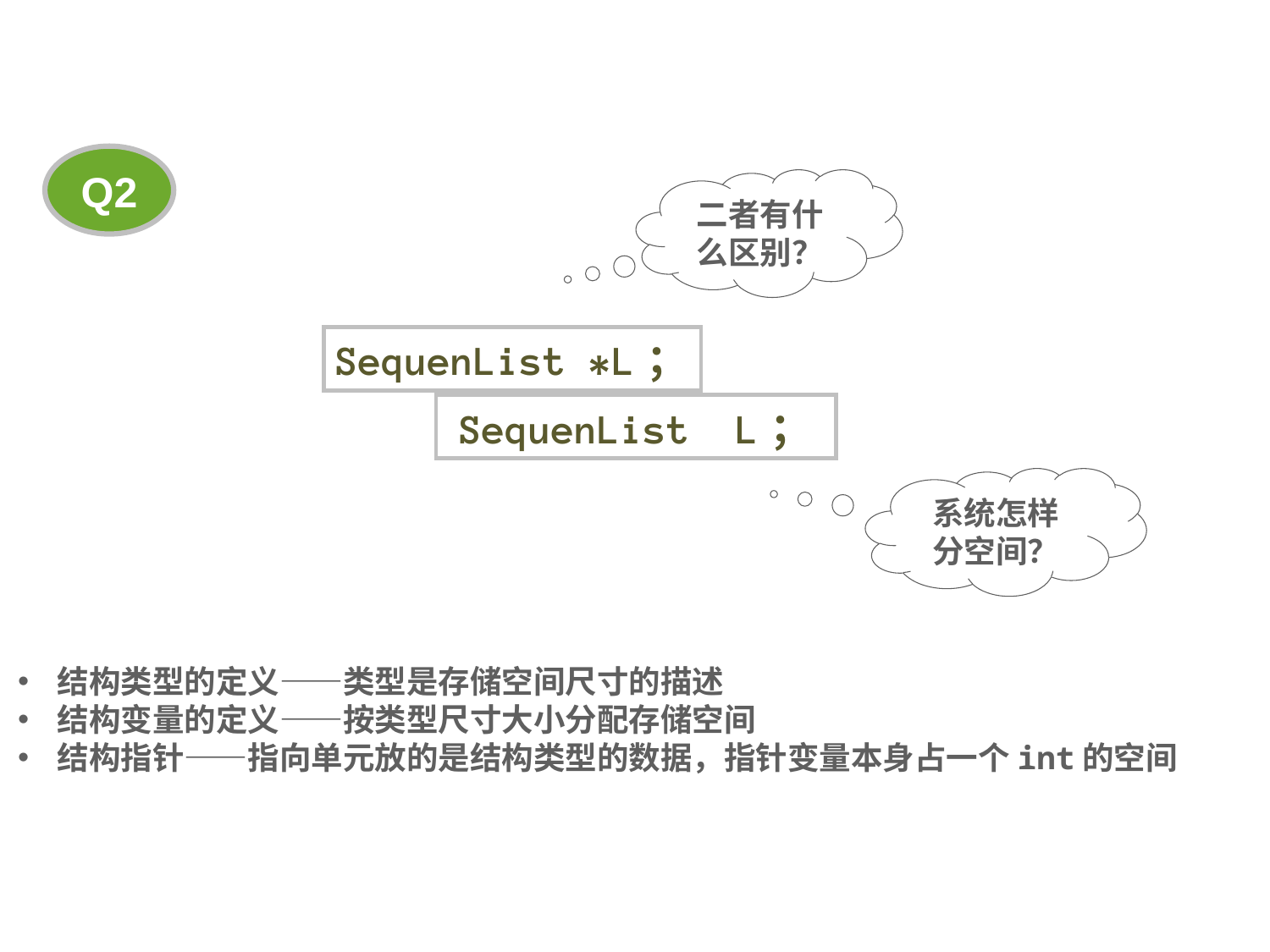

Q2
二者有什么区别？
SequenList *L；
SequenList  L；
系统怎样分空间？
结构类型的定义——类型是存储空间尺寸的描述
结构变量的定义——按类型尺寸大小分配存储空间
结构指针——指向单元放的是结构类型的数据，指针变量本身占一个int的空间
24